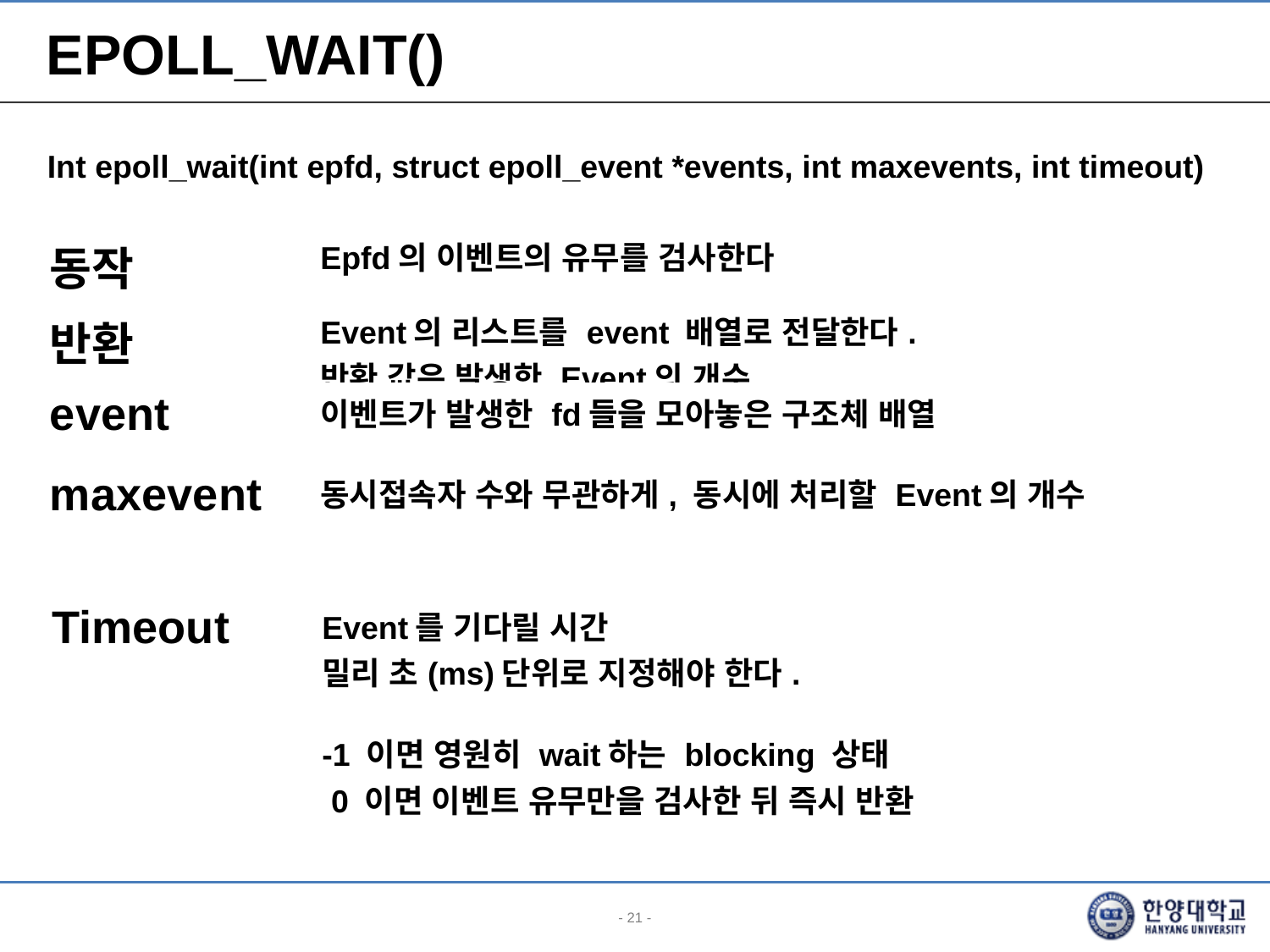

# EPOLL_WAIT()
Int epoll_wait(int epfd, struct epoll_event *events, int maxevents, int timeout)

| 동작 | Epfd의 이벤트의 유무를 검사한다 |
| --- | --- |
| 반환 | Event의 리스트를 event 배열로 전달한다. 반환 값은 발생한 Event의 개수 |
| --- | --- |
| event | 이벤트가 발생한 fd들을 모아놓은 구조체 배열 |
| --- | --- |
| maxevent | 동시접속자 수와 무관하게, 동시에 처리할 Event의 개수 |
| --- | --- |
| Timeout | Event를 기다릴 시간 밀리 초(ms)단위로 지정해야 한다. -1 이면 영원히 wait하는 blocking 상태 0 이면 이벤트 유무만을 검사한 뒤 즉시 반환 |
| --- | --- |